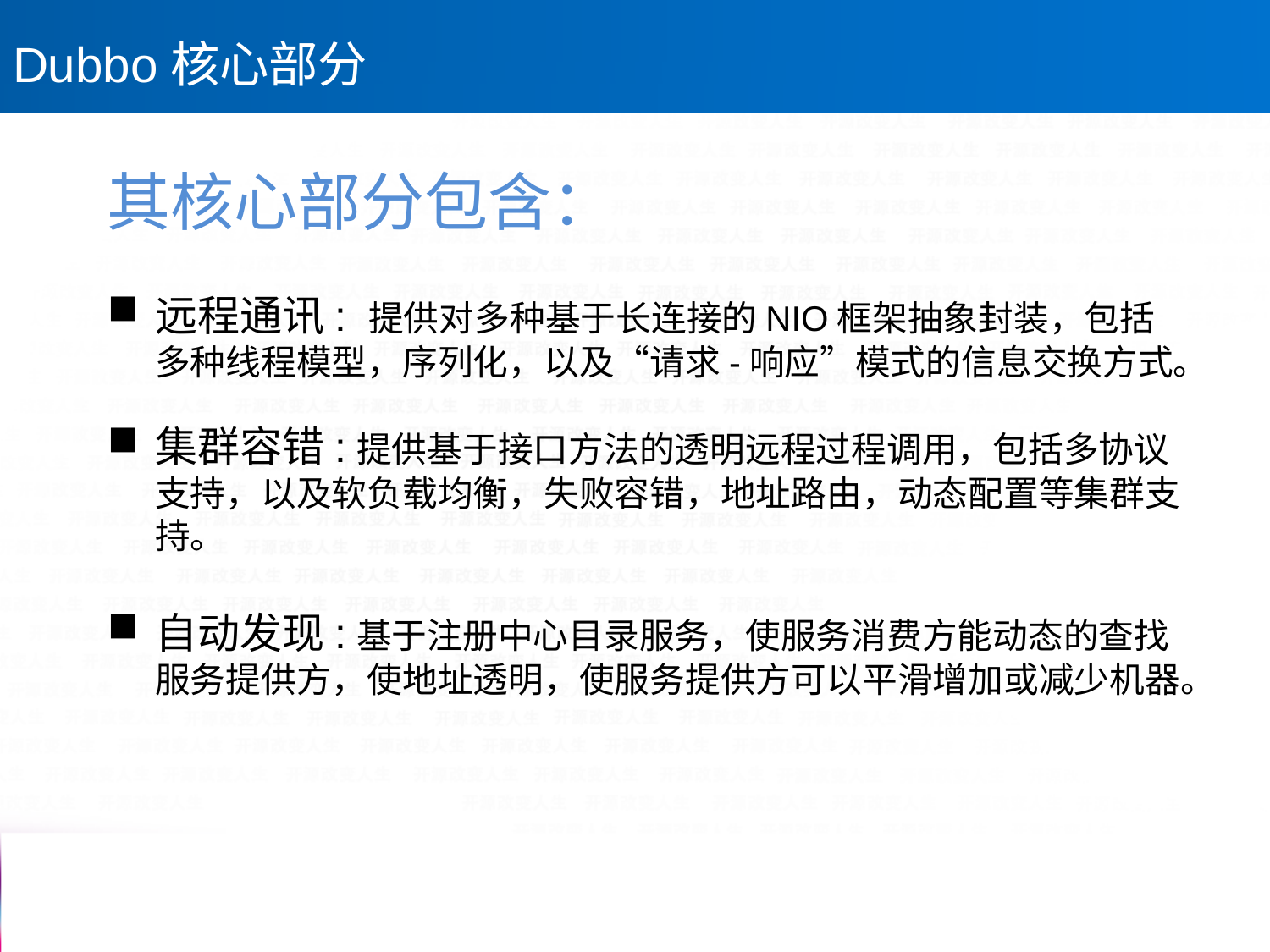

# Dubbo核心部分
其核心部分包含：

远程通讯: 提供对多种基于长连接的NIO框架抽象封装，包括多种线程模型，序列化，以及“请求-响应”模式的信息交换方式。

集群容错:提供基于接口方法的透明远程过程调用，包括多协议支持，以及软负载均衡，失败容错，地址路由，动态配置等集群支持。

自动发现:基于注册中心目录服务，使服务消费方能动态的查找服务提供方，使地址透明，使服务提供方可以平滑增加或减少机器。